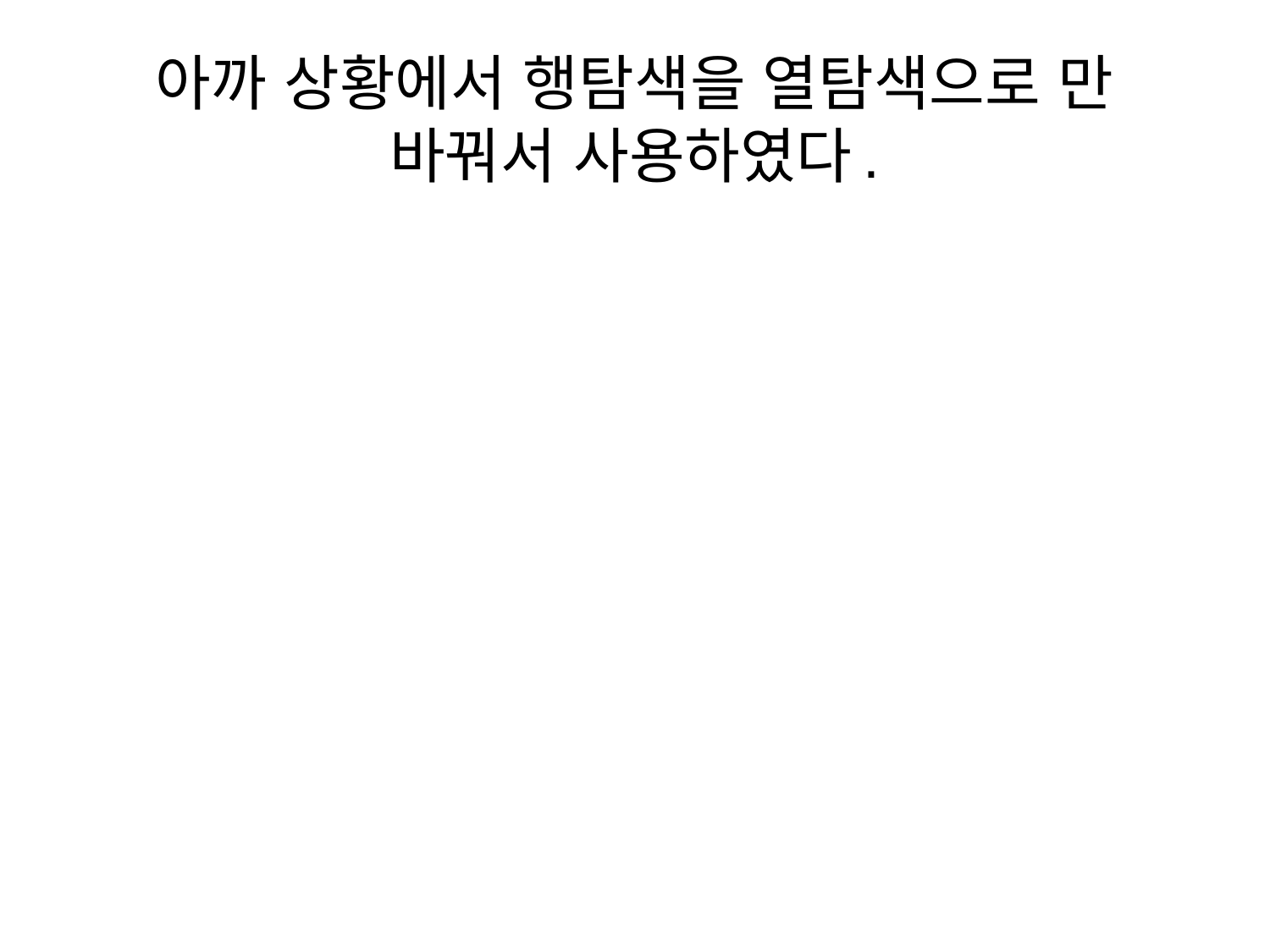

# 아까 상황에서 행탐색을 열탐색으로 만 바꿔서 사용하였다.